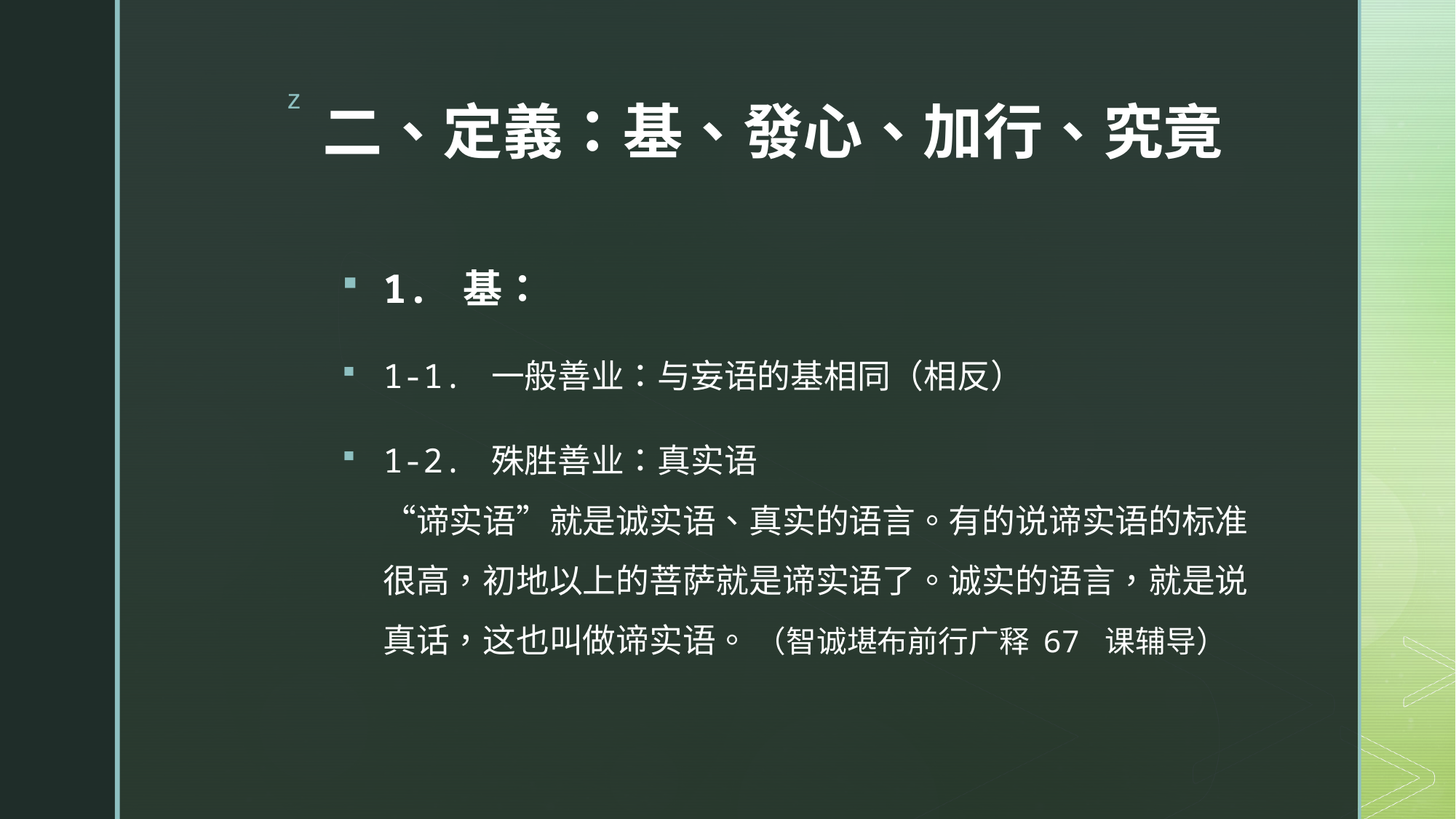

# 二、定義：基、發心、加行、究竟
1. 基：
1-1. 一般善业：与妄语的基相同（相反）
1-2. 殊胜善业：真实语
“谛实语”就是诚实语、真实的语言。有的说谛实语的标准很高，初地以上的菩萨就是谛实语了。诚实的语言，就是说真话，这也叫做谛实语。 （智诚堪布前行广释 67 课辅导）